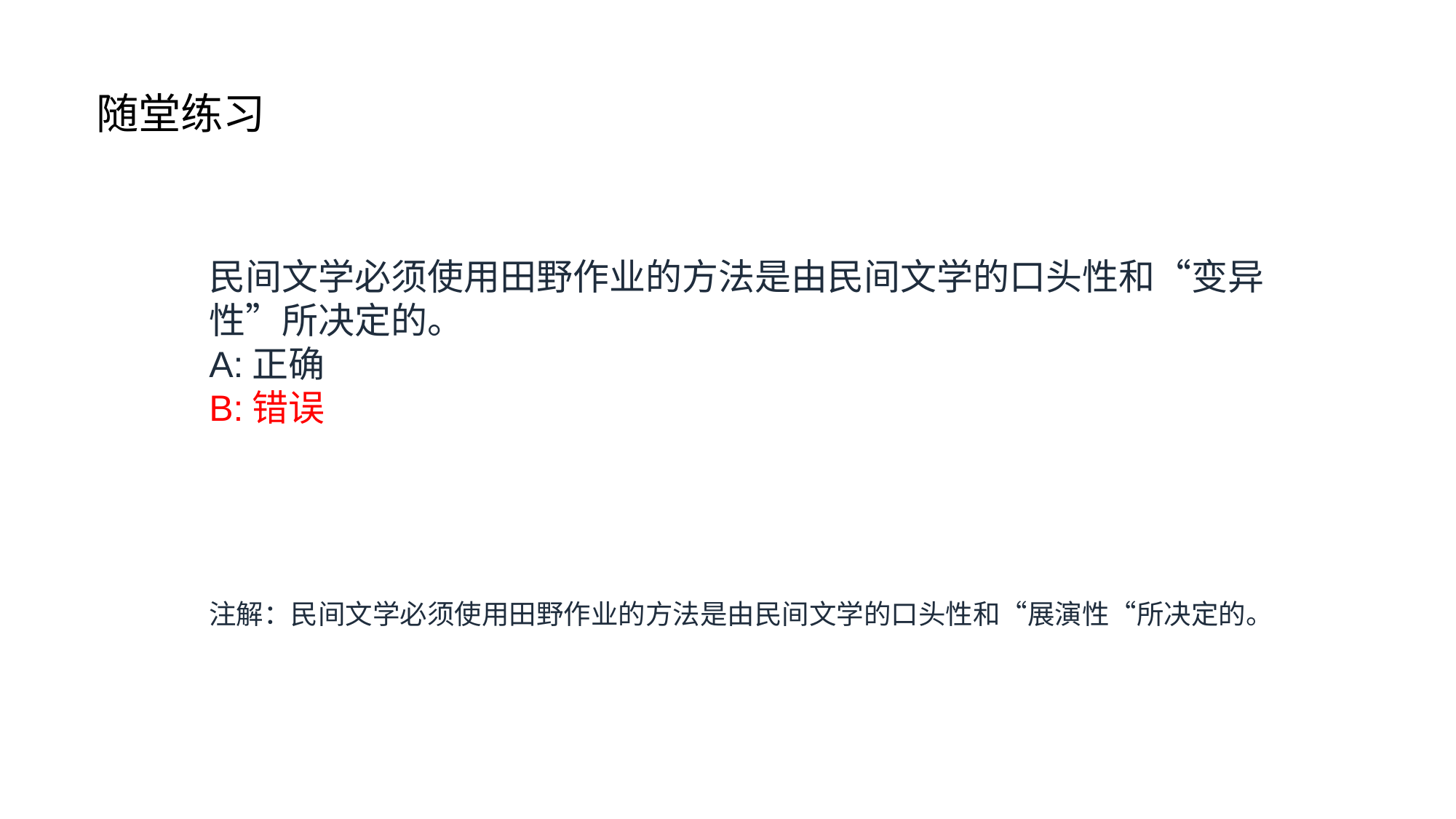

随堂练习
民间文学必须使用田野作业的方法是由民间文学的口头性和“变异性”所决定的。
A:正确
B:错误
注解：民间文学必须使用田野作业的方法是由民间文学的口头性和“展演性“所决定的。